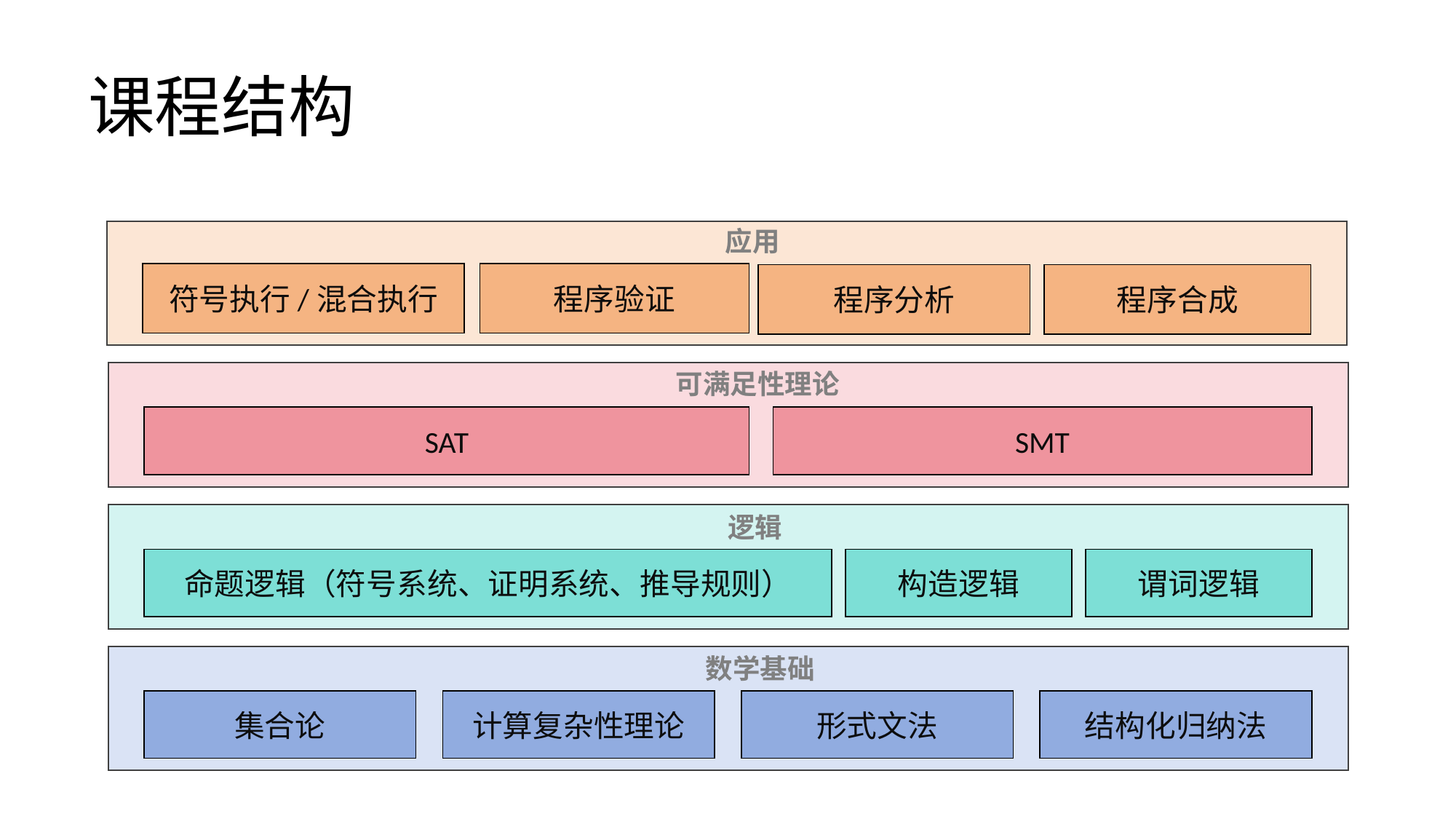

# 课程结构
应用

符号执行/混合执行
程序验证
程序分析
程序合成
可满足性理论

SAT
SMT

逻辑
命题逻辑（符号系统、证明系统、推导规则）
构造逻辑
谓词逻辑

数学基础
集合论
计算复杂性理论
形式文法
结构化归纳法